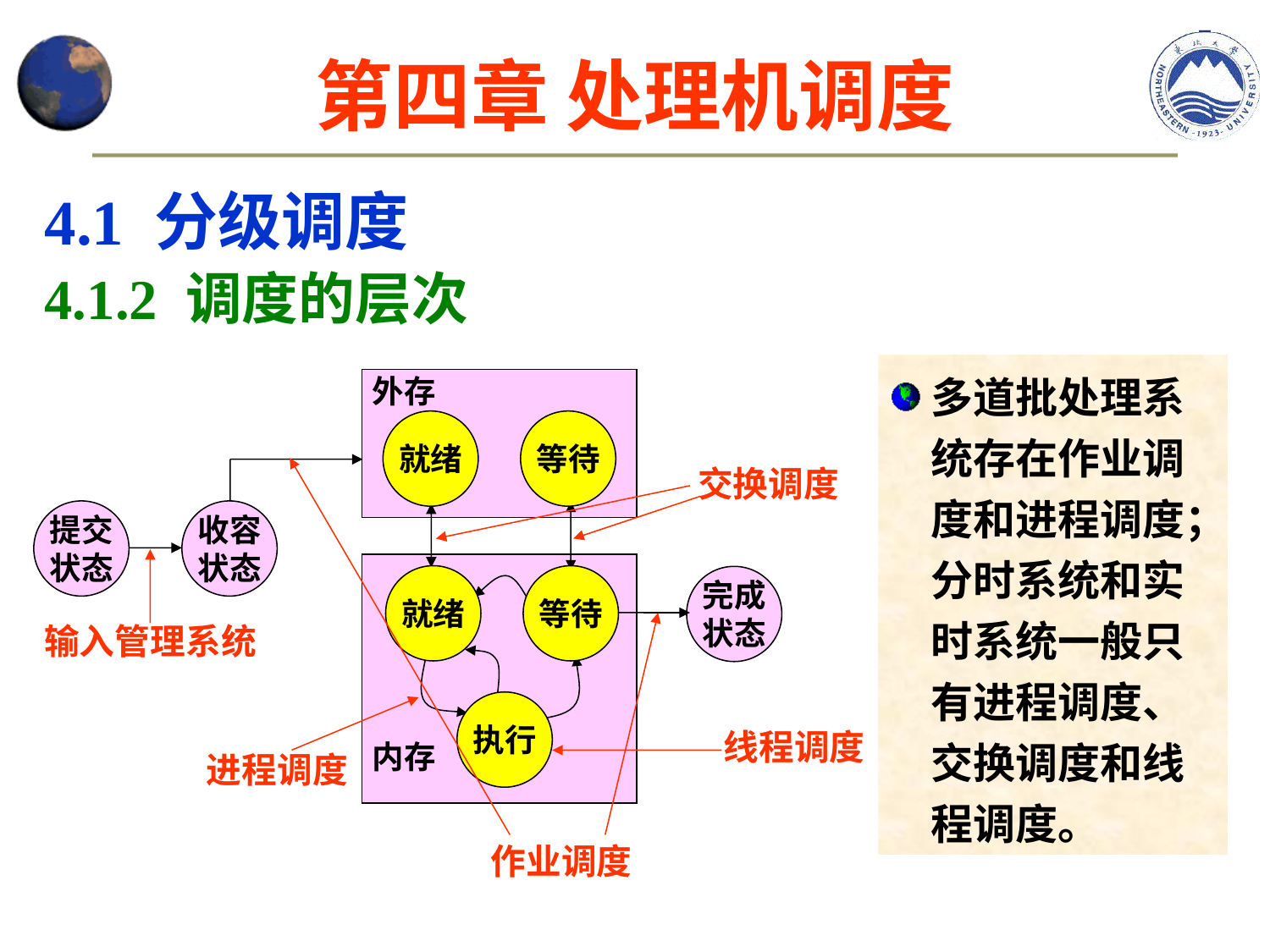

# 第四章 处理机调度
4.1 分级调度
4.1.2 调度的层次
多道批处理系统存在作业调度和进程调度；分时系统和实时系统一般只有进程调度、交换调度和线程调度。
外存

提交
状态
收容
状态

完成
状态

内存
就绪
等待
交换调度

作业调度

输入管理系统
就绪
等待

执行

进程调度
线程调度